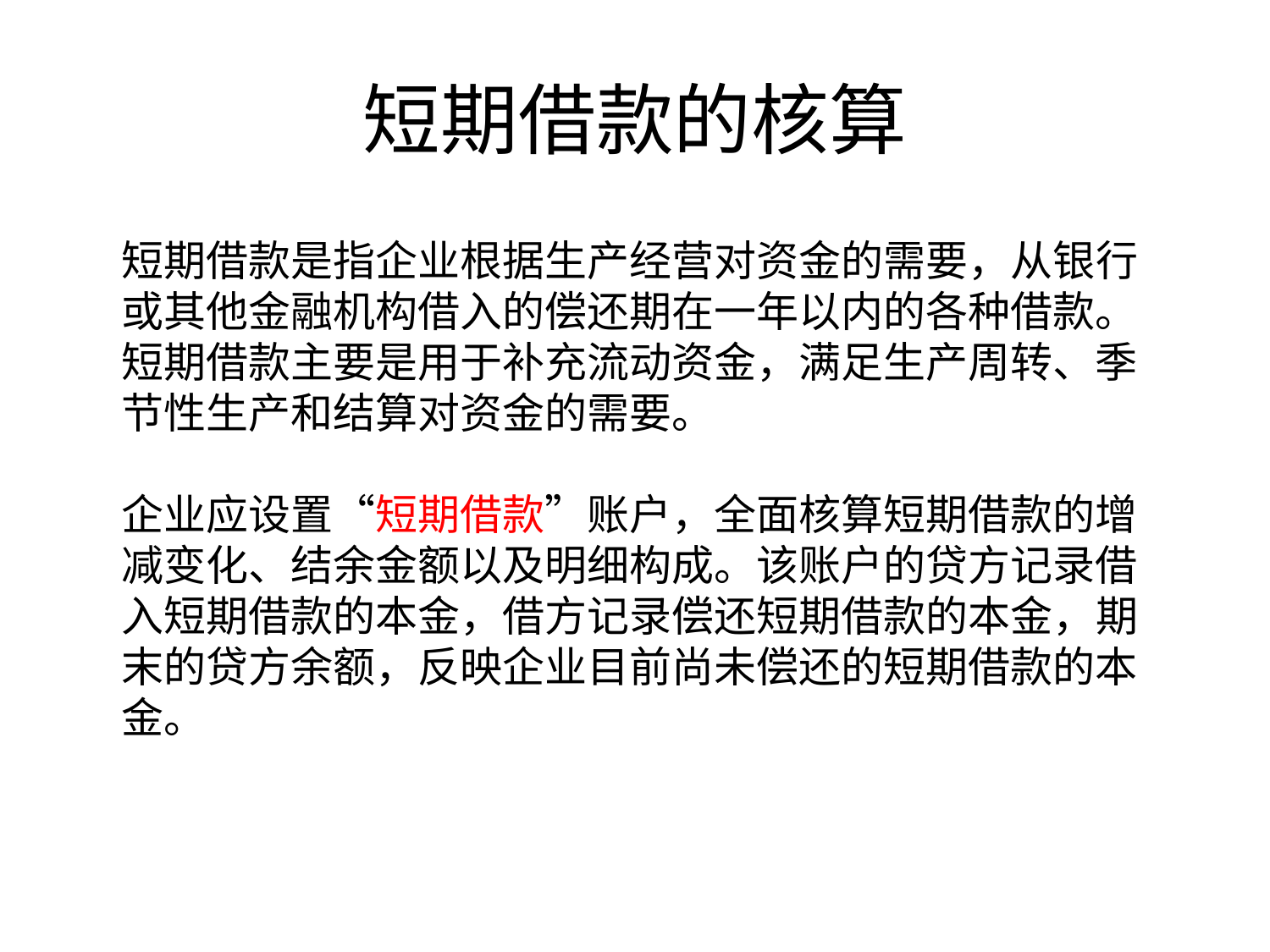

# 短期借款的核算
短期借款是指企业根据生产经营对资金的需要，从银行或其他金融机构借入的偿还期在一年以内的各种借款。短期借款主要是用于补充流动资金，满足生产周转、季节性生产和结算对资金的需要。

企业应设置“短期借款”账户，全面核算短期借款的增减变化、结余金额以及明细构成。该账户的贷方记录借入短期借款的本金，借方记录偿还短期借款的本金，期末的贷方余额，反映企业目前尚未偿还的短期借款的本金。